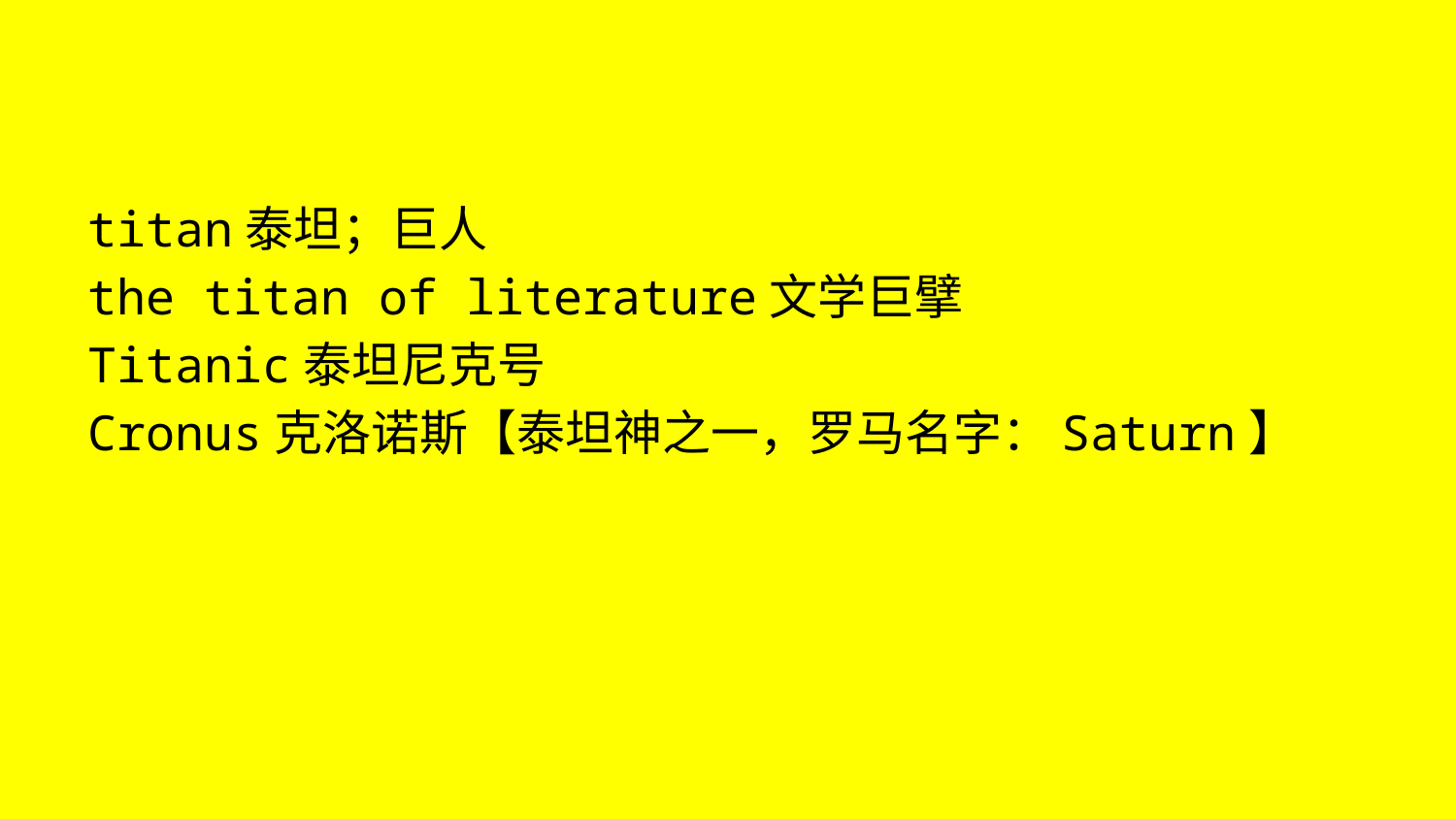

#
titan泰坦；巨人
the titan of literature文学巨擘
Titanic泰坦尼克号
Cronus克洛诺斯【泰坦神之一，罗马名字：Saturn】